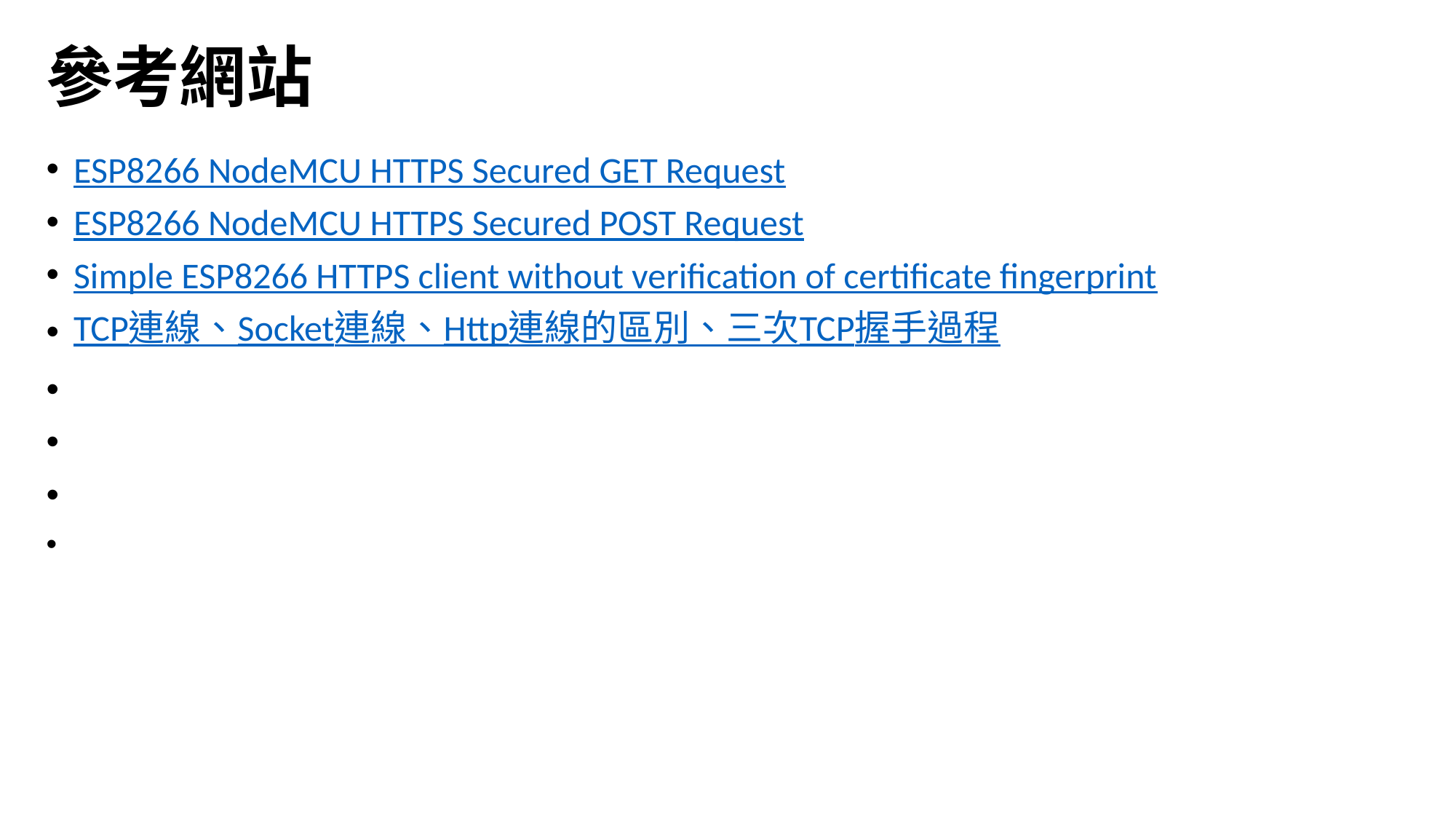

# 參考網站
ESP8266 NodeMCU HTTPS Secured GET Request
ESP8266 NodeMCU HTTPS Secured POST Request
Simple ESP8266 HTTPS client without verification of certificate fingerprint
TCP連線、Socket連線、Http連線的區別、三次TCP握手過程